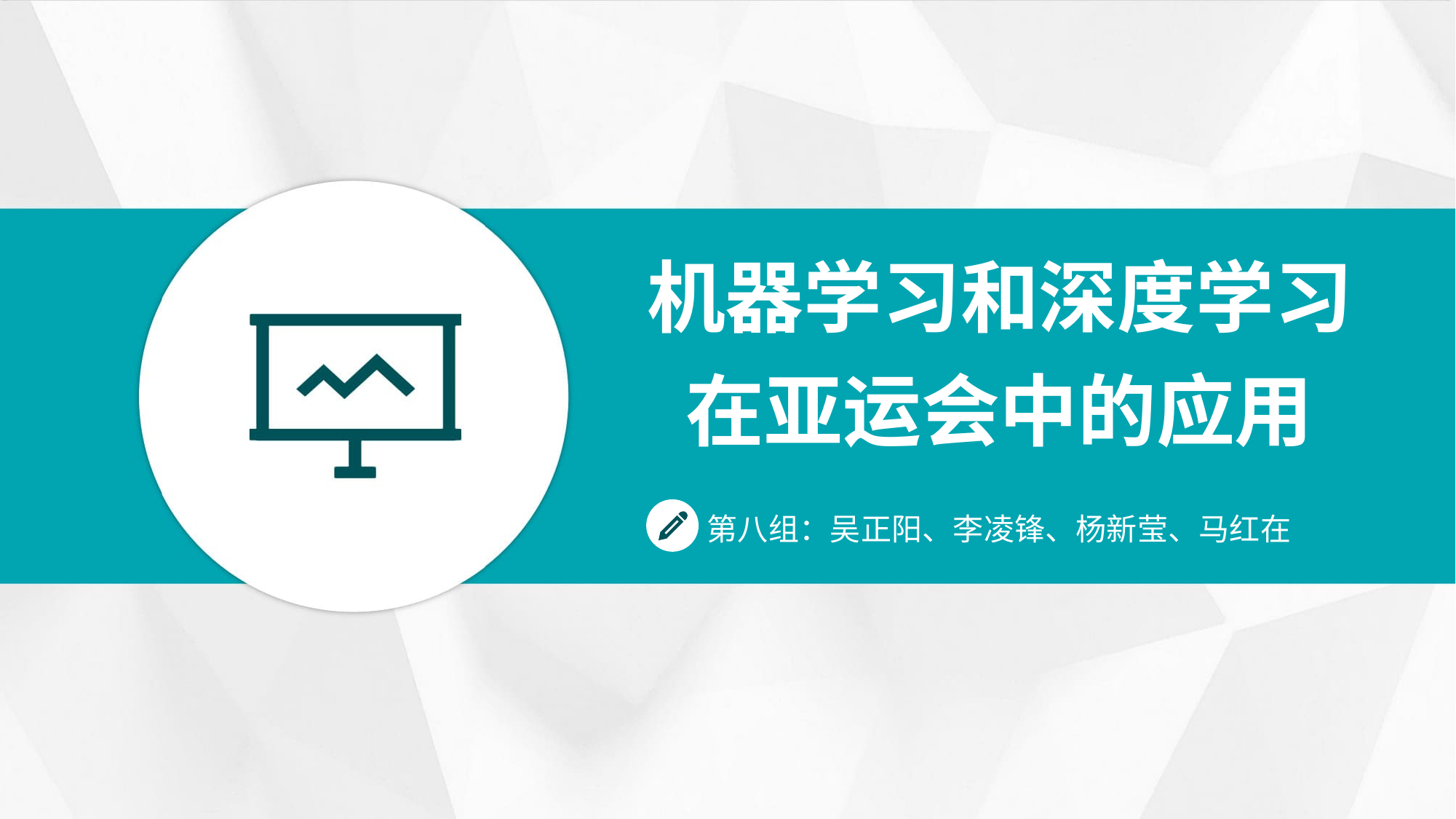

机器学习和深度学习在亚运会中的应用
第八组：吴正阳、李凌锋、杨新莹、马红在